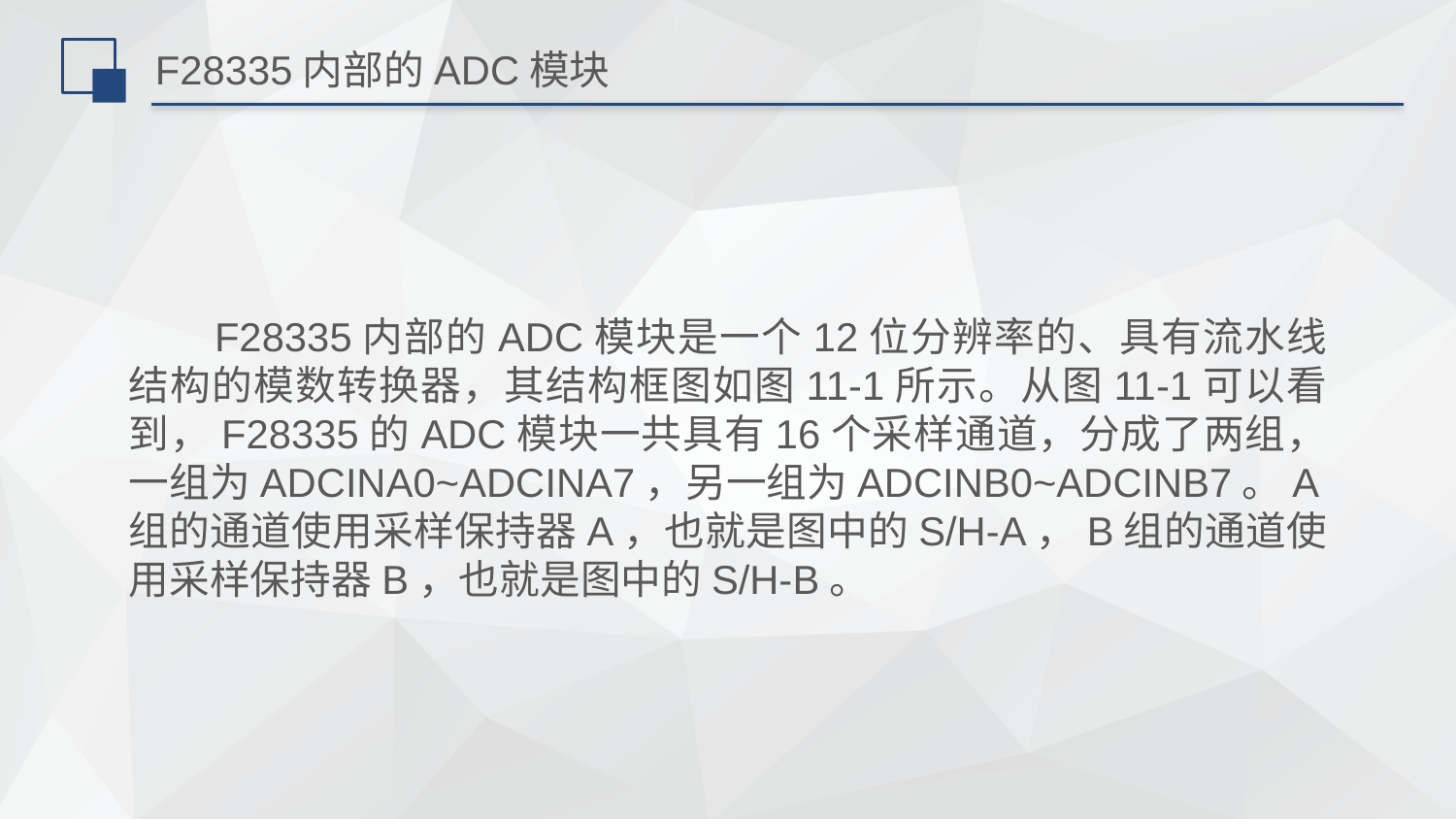

# F28335内部的ADC模块
F28335内部的ADC模块是一个12位分辨率的、具有流水线结构的模数转换器，其结构框图如图11-1所示。从图11-1可以看到，F28335的ADC模块一共具有16个采样通道，分成了两组，一组为ADCINA0~ADCINA7，另一组为ADCINB0~ADCINB7。A组的通道使用采样保持器A，也就是图中的S/H-A，B组的通道使用采样保持器B，也就是图中的S/H-B。